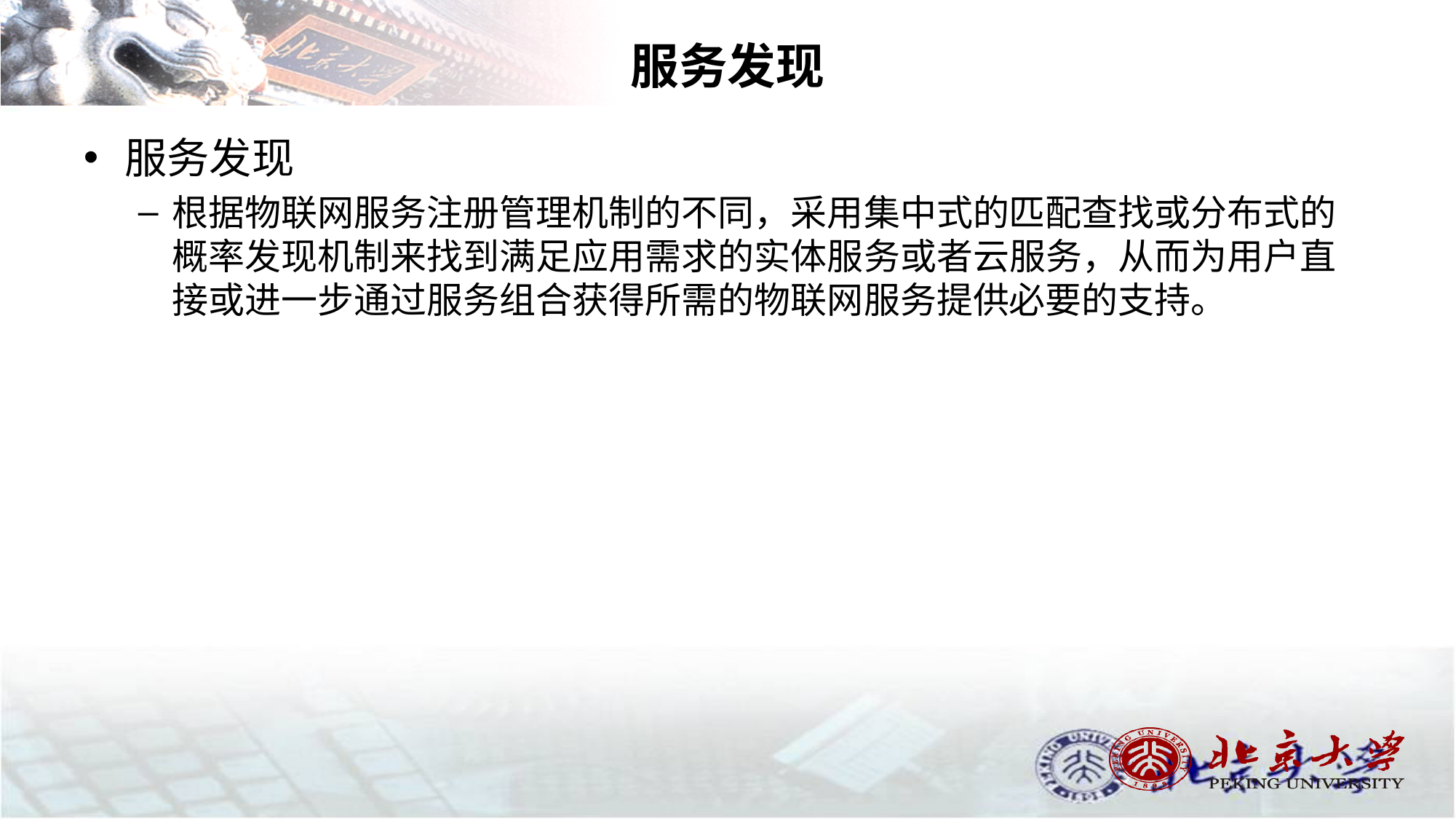

# 服务发现
服务发现
根据物联网服务注册管理机制的不同，采用集中式的匹配查找或分布式的概率发现机制来找到满足应用需求的实体服务或者云服务，从而为用户直接或进一步通过服务组合获得所需的物联网服务提供必要的支持。